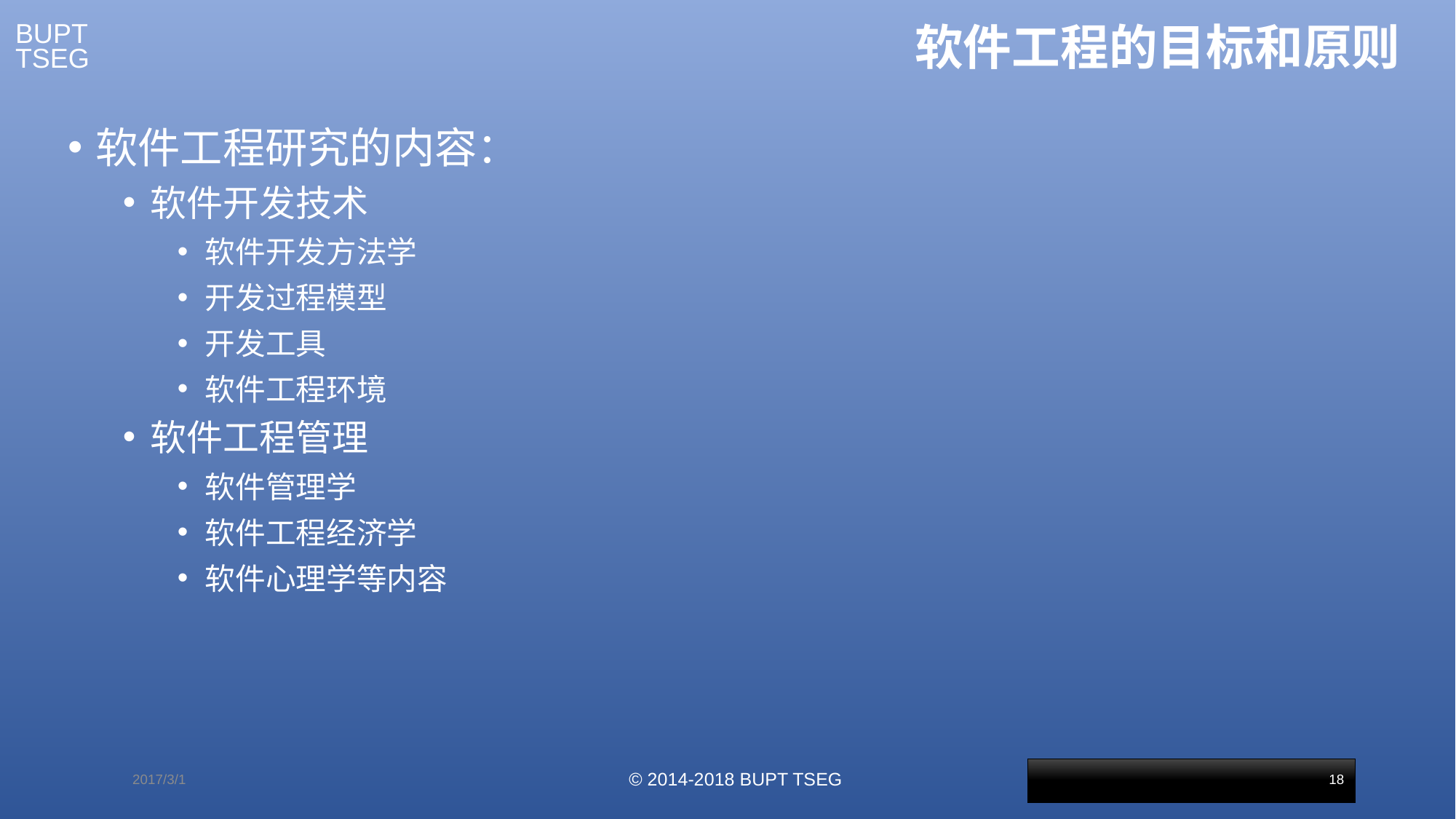

# 软件工程的目标和原则
软件工程研究的内容：
软件开发技术
软件开发方法学
开发过程模型
开发工具
软件工程环境
软件工程管理
软件管理学
软件工程经济学
软件心理学等内容
2017/3/1
© 2014-2018 BUPT TSEG
18